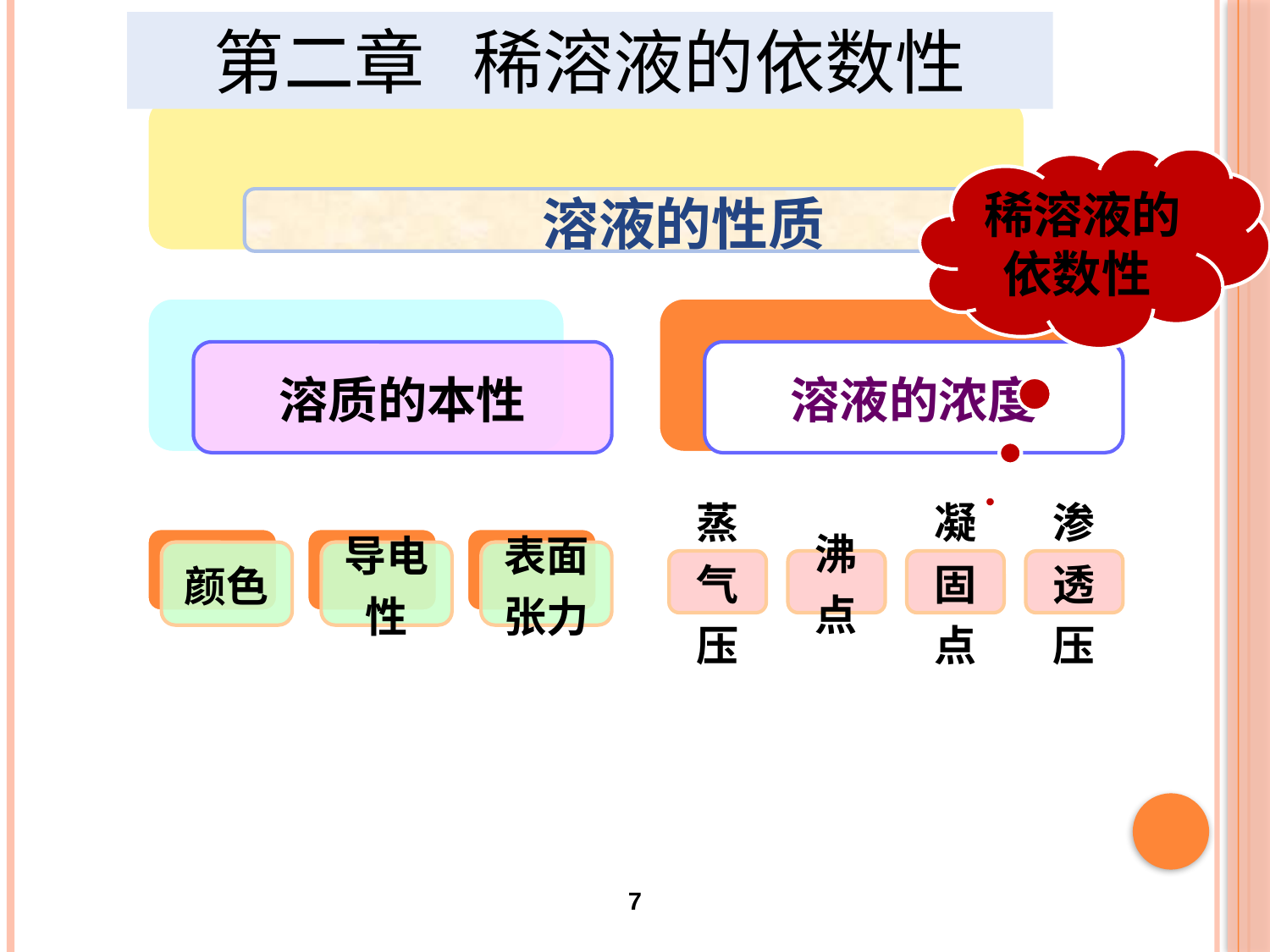

第二章   稀溶液的依数性
溶液的性质
溶质的本性
导电性
颜色
蒸气压
沸点
凝固点
渗透压
溶液的浓度
表面
张力
稀溶液的依数性
7